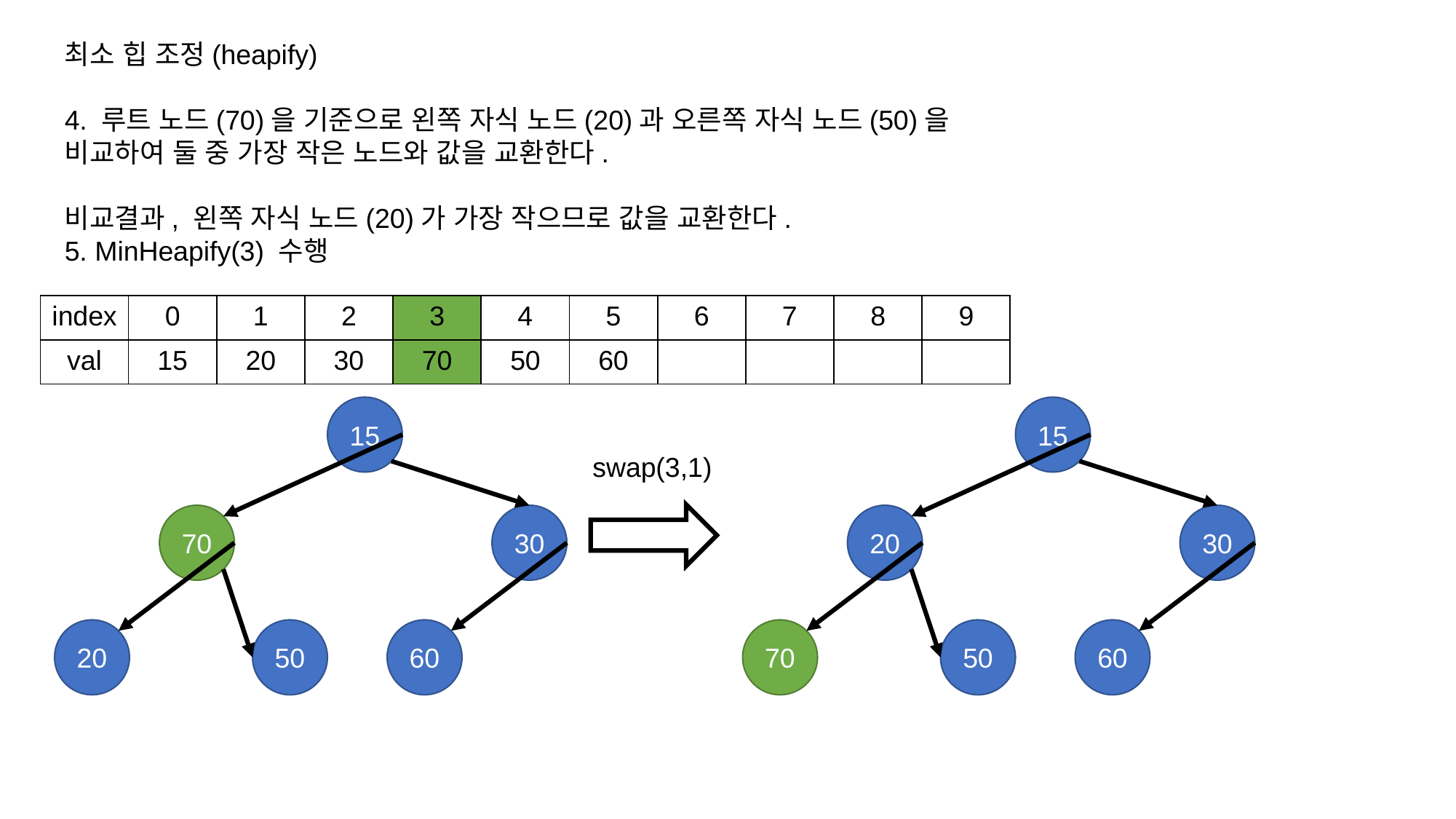

최소 힙 조정(heapify)

4. 루트 노드(70)을 기준으로 왼쪽 자식 노드(20)과 오른쪽 자식 노드(50)을
비교하여 둘 중 가장 작은 노드와 값을 교환한다.

비교결과, 왼쪽 자식 노드(20)가 가장 작으므로 값을 교환한다.
5. MinHeapify(3) 수행
| index | 0 | 1 | 2 | 3 | 4 | 5 | 6 | 7 | 8 | 9 |
| --- | --- | --- | --- | --- | --- | --- | --- | --- | --- | --- |
| val | 15 | 20 | 30 | 70 | 50 | 60 |  |  |  |  |
15
15
swap(3,1)

70
30
20
30
20
50
60
70
50
60